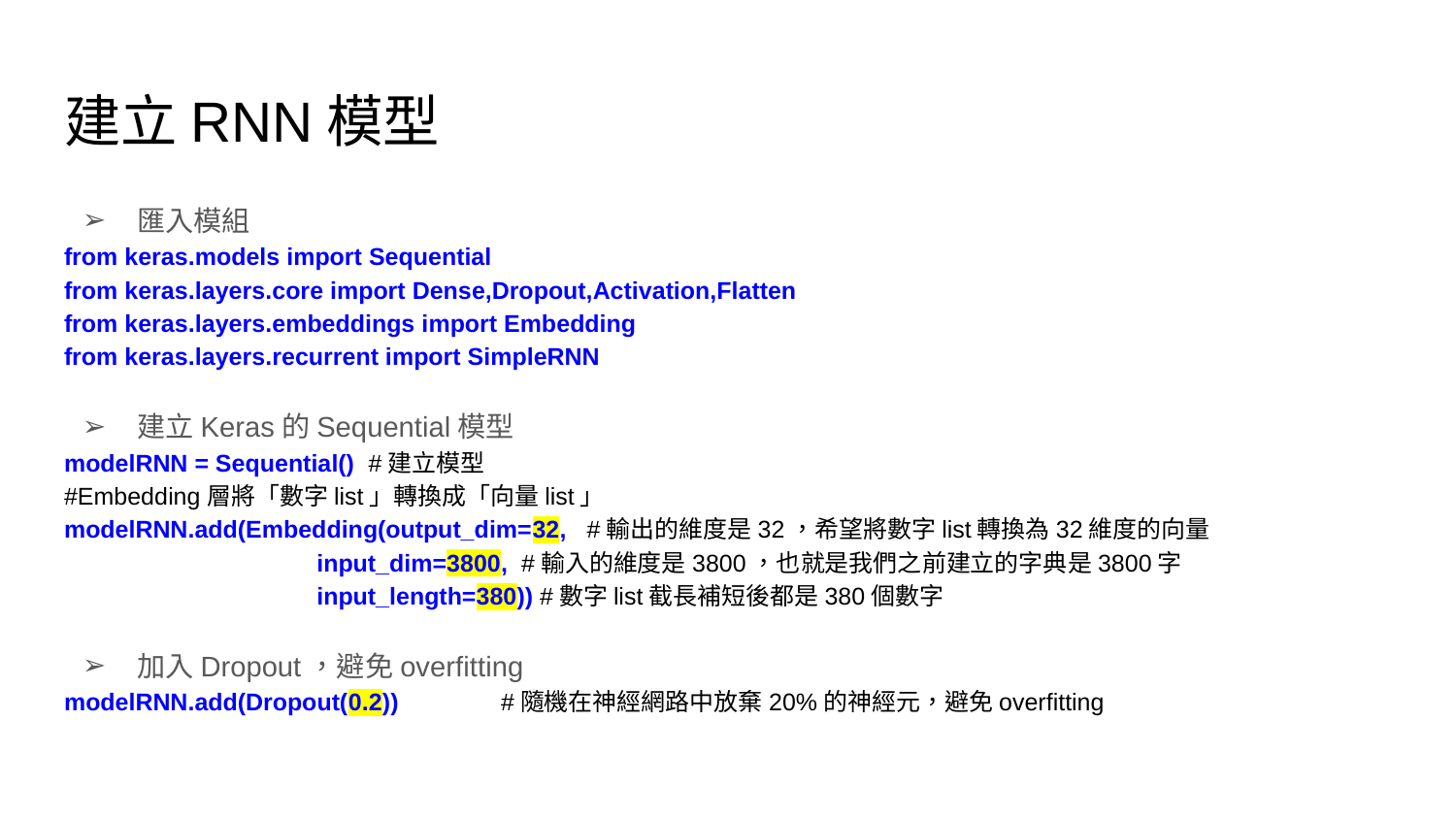

# 建立RNN模型
匯入模組
from keras.models import Sequential
from keras.layers.core import Dense,Dropout,Activation,Flatten
from keras.layers.embeddings import Embedding
from keras.layers.recurrent import SimpleRNN

建立Keras的Sequential模型
modelRNN = Sequential()  #建立模型
#Embedding層將「數字list」轉換成「向量list」
modelRNN.add(Embedding(output_dim=32,   #輸出的維度是32，希望將數字list轉換為32維度的向量
     input_dim=3800,  #輸入的維度是3800，也就是我們之前建立的字典是3800字
     input_length=380)) #數字list截長補短後都是380個數字

加入Dropout，避免overfitting
modelRNN.add(Dropout(0.2)) 	#隨機在神經網路中放棄20%的神經元，避免overfitting